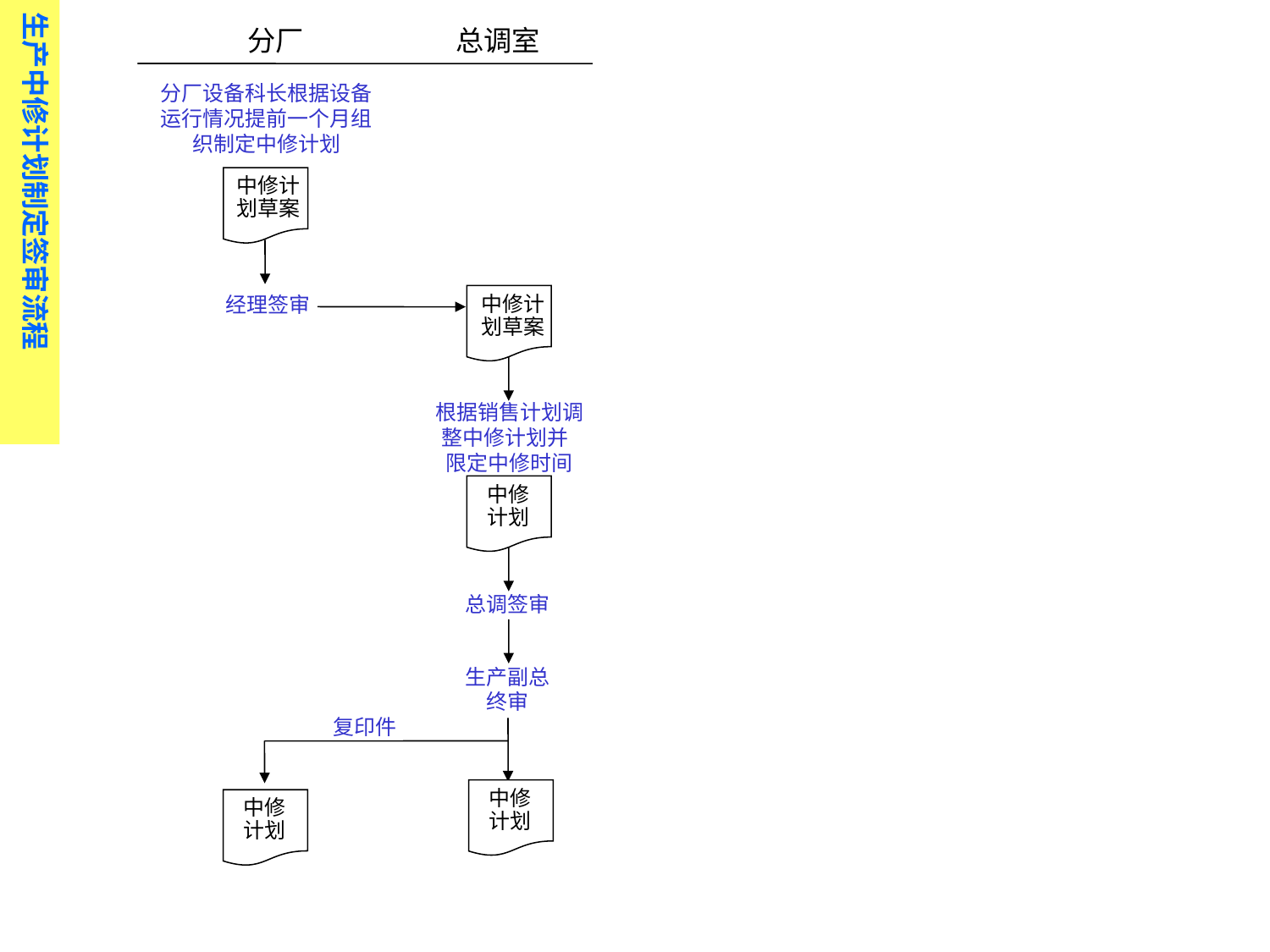

生产中修计划制定签审流程
 分厂                        总调室

分厂设备科长根据设备运行情况提前一个月组织制定中修计划

中修计划草案

经理签审

中修计划草案

根据销售计划调整中修计划并   限定中修时间

中修计划

总调签审

生产副总终审
复印件

中修计划

中修计划
81